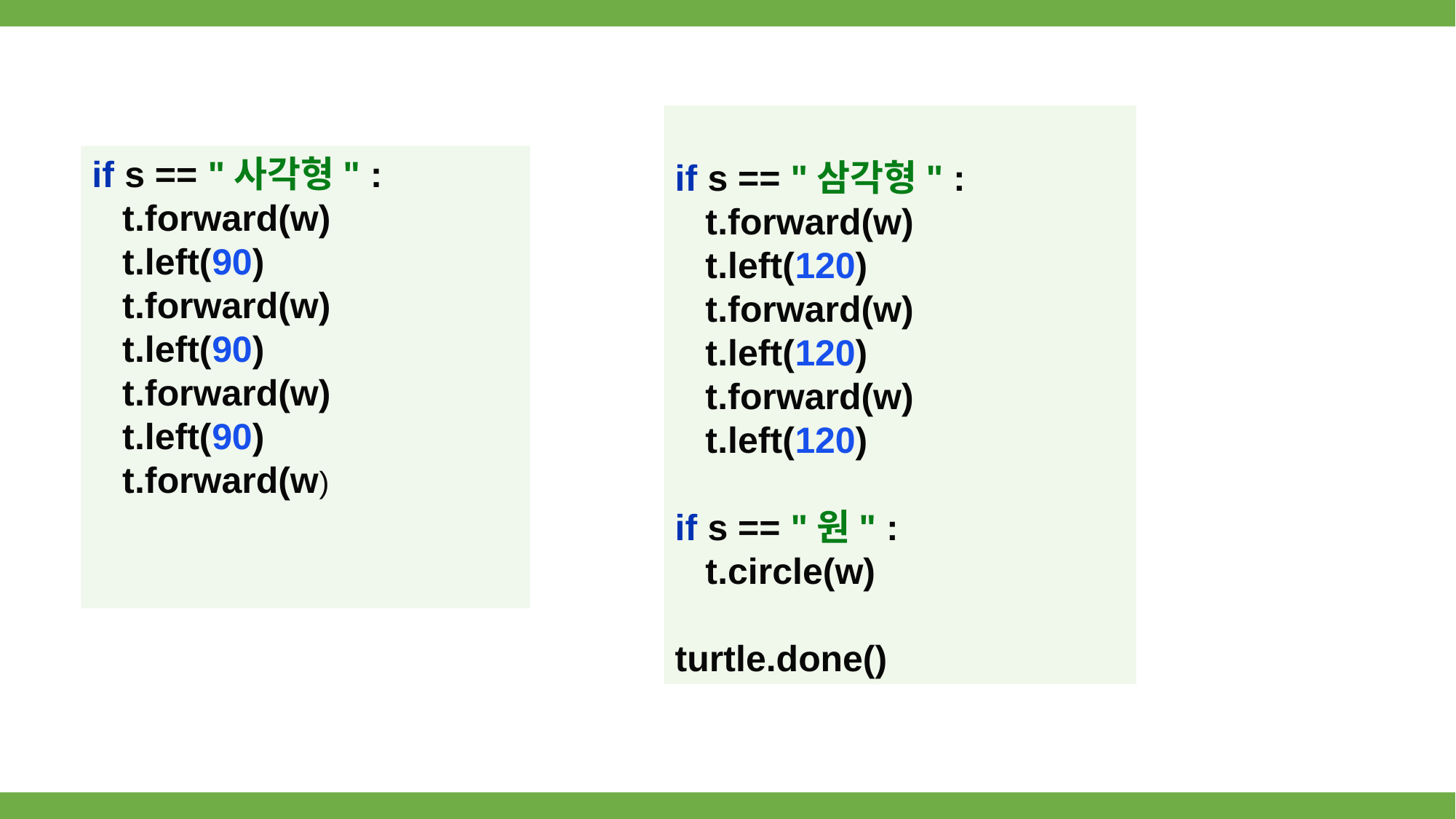

if s == "삼각형" :
   t.forward(w)
   t.left(120)
   t.forward(w)
   t.left(120)
   t.forward(w)
   t.left(120)
if s == "원" :
   t.circle(w)
turtle.done()
if s == "사각형" :
   t.forward(w)
   t.left(90)
   t.forward(w)
   t.left(90)
   t.forward(w)
   t.left(90)
   t.forward(w)